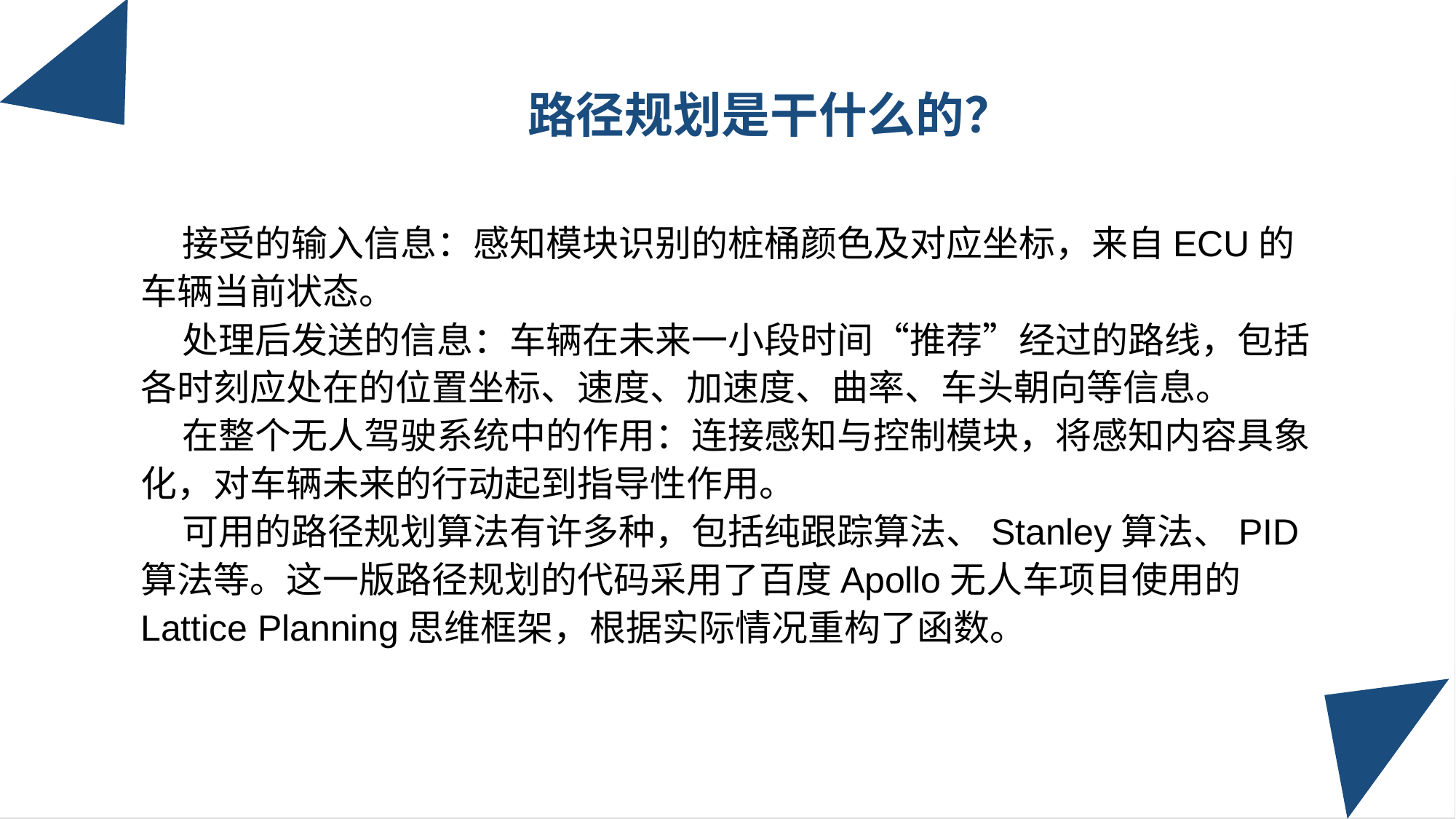

路径规划是干什么的？
    接受的输入信息：感知模块识别的桩桶颜色及对应坐标，来自ECU的车辆当前状态。
    处理后发送的信息：车辆在未来一小段时间“推荐”经过的路线，包括各时刻应处在的位置坐标、速度、加速度、曲率、车头朝向等信息。
    在整个无人驾驶系统中的作用：连接感知与控制模块，将感知内容具象化，对车辆未来的行动起到指导性作用。
    可用的路径规划算法有许多种，包括纯跟踪算法、Stanley算法、PID算法等。这一版路径规划的代码采用了百度Apollo无人车项目使用的Lattice Planning思维框架，根据实际情况重构了函数。